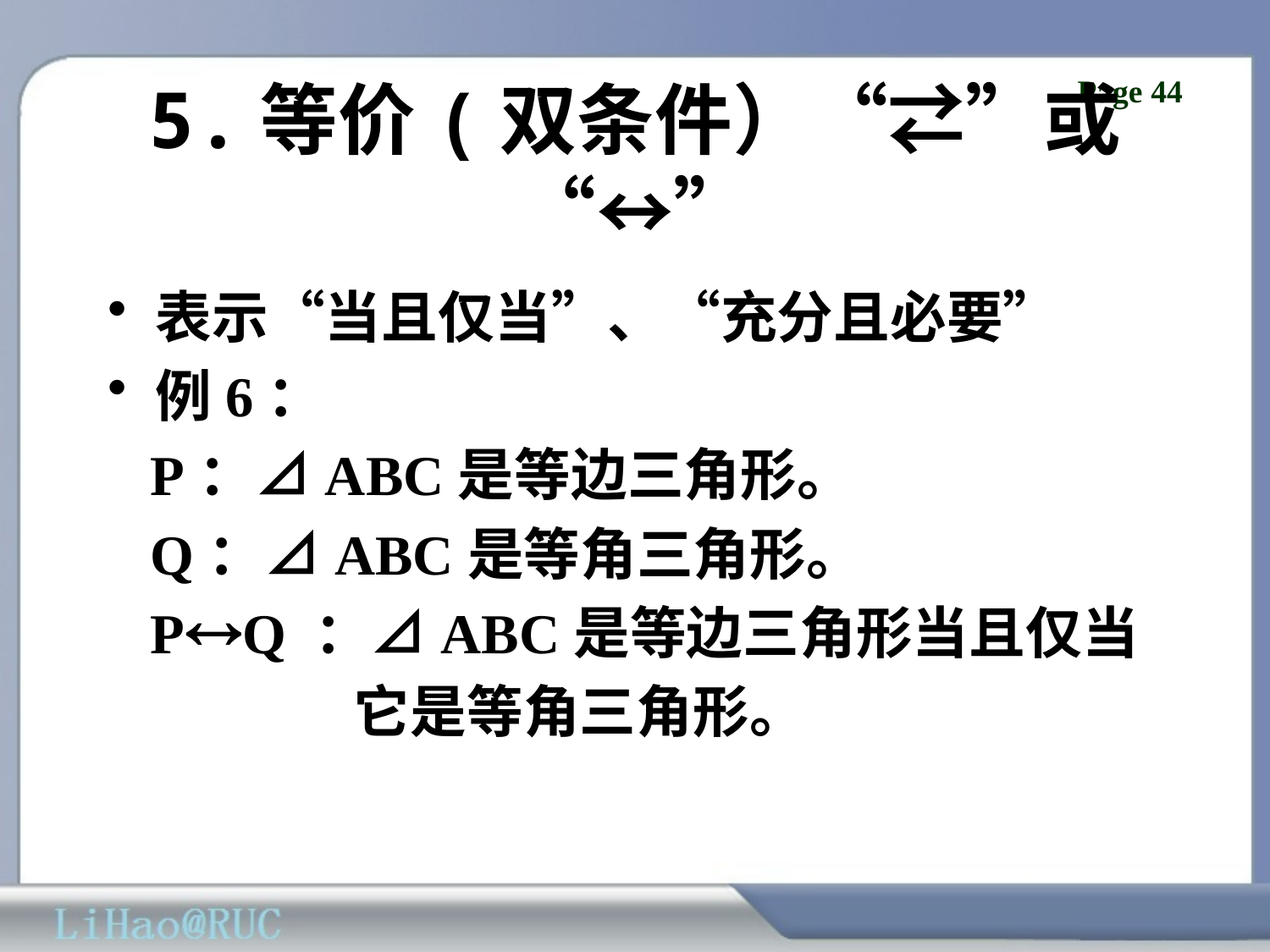

# 5.等价(双条件）“⇄”或“↔”
表示“当且仅当”、“充分且必要”
例6：
   P：⊿ABC是等边三角形。
   Q：⊿ABC是等角三角形。
   P↔Q ：⊿ABC是等边三角形当且仅当
                  它是等角三角形。